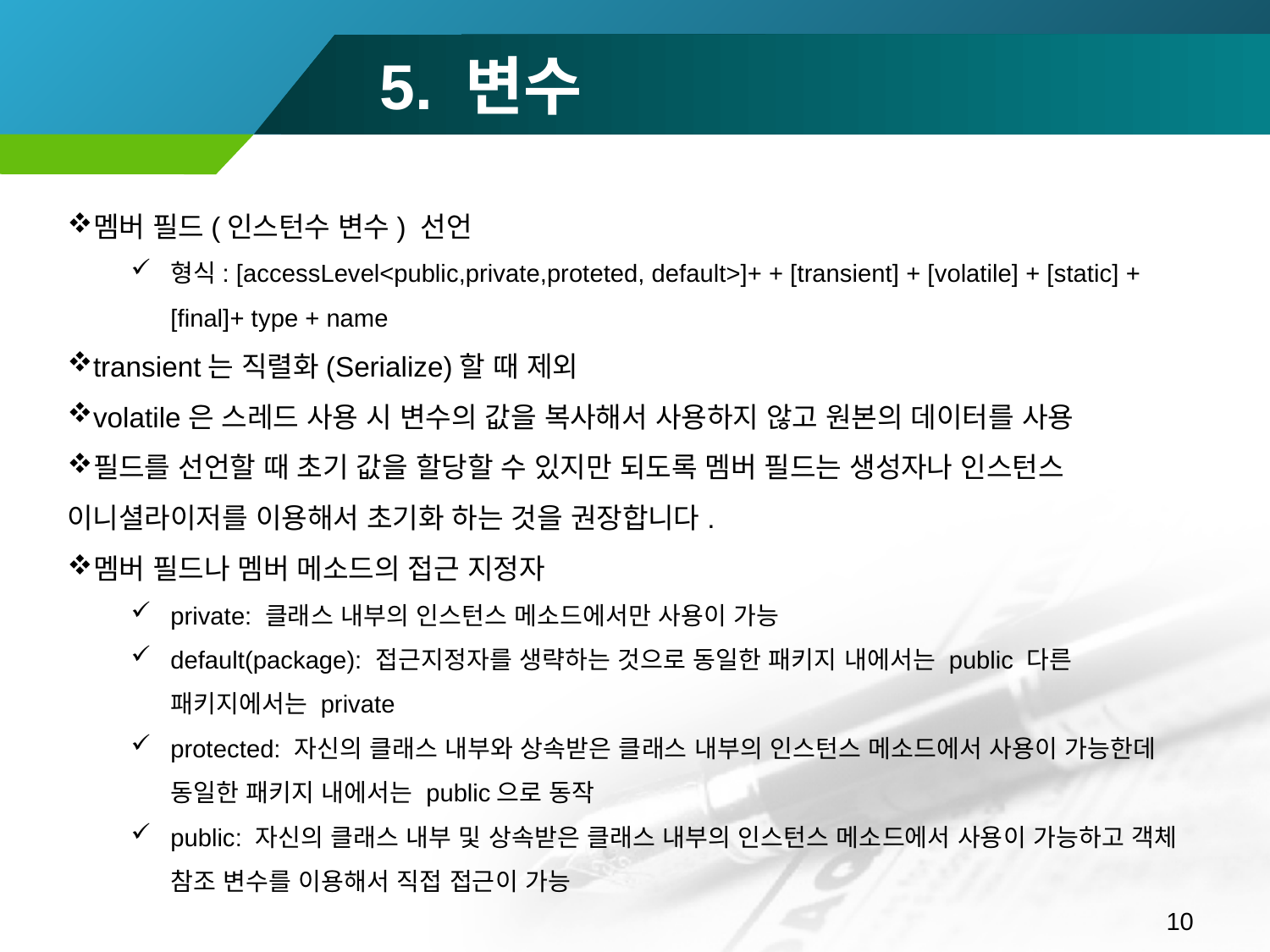

# 5. 변수
멤버 필드(인스턴수 변수) 선언
형식: [accessLevel<public,private,proteted, default>]+ + [transient] + [volatile] + [static] + [final]+ type + name
transient는 직렬화(Serialize)할 때 제외
volatile은 스레드 사용 시 변수의 값을 복사해서 사용하지 않고 원본의 데이터를 사용
필드를 선언할 때 초기 값을 할당할 수 있지만 되도록 멤버 필드는 생성자나 인스턴스 이니셜라이저를 이용해서 초기화 하는 것을 권장합니다.
멤버 필드나 멤버 메소드의 접근 지정자
private: 클래스 내부의 인스턴스 메소드에서만 사용이 가능
default(package): 접근지정자를 생략하는 것으로 동일한 패키지 내에서는 public 다른 패키지에서는 private
protected: 자신의 클래스 내부와 상속받은 클래스 내부의 인스턴스 메소드에서 사용이 가능한데 동일한 패키지 내에서는 public으로 동작
public: 자신의 클래스 내부 및 상속받은 클래스 내부의 인스턴스 메소드에서 사용이 가능하고 객체 참조 변수를 이용해서 직접 접근이 가능
10